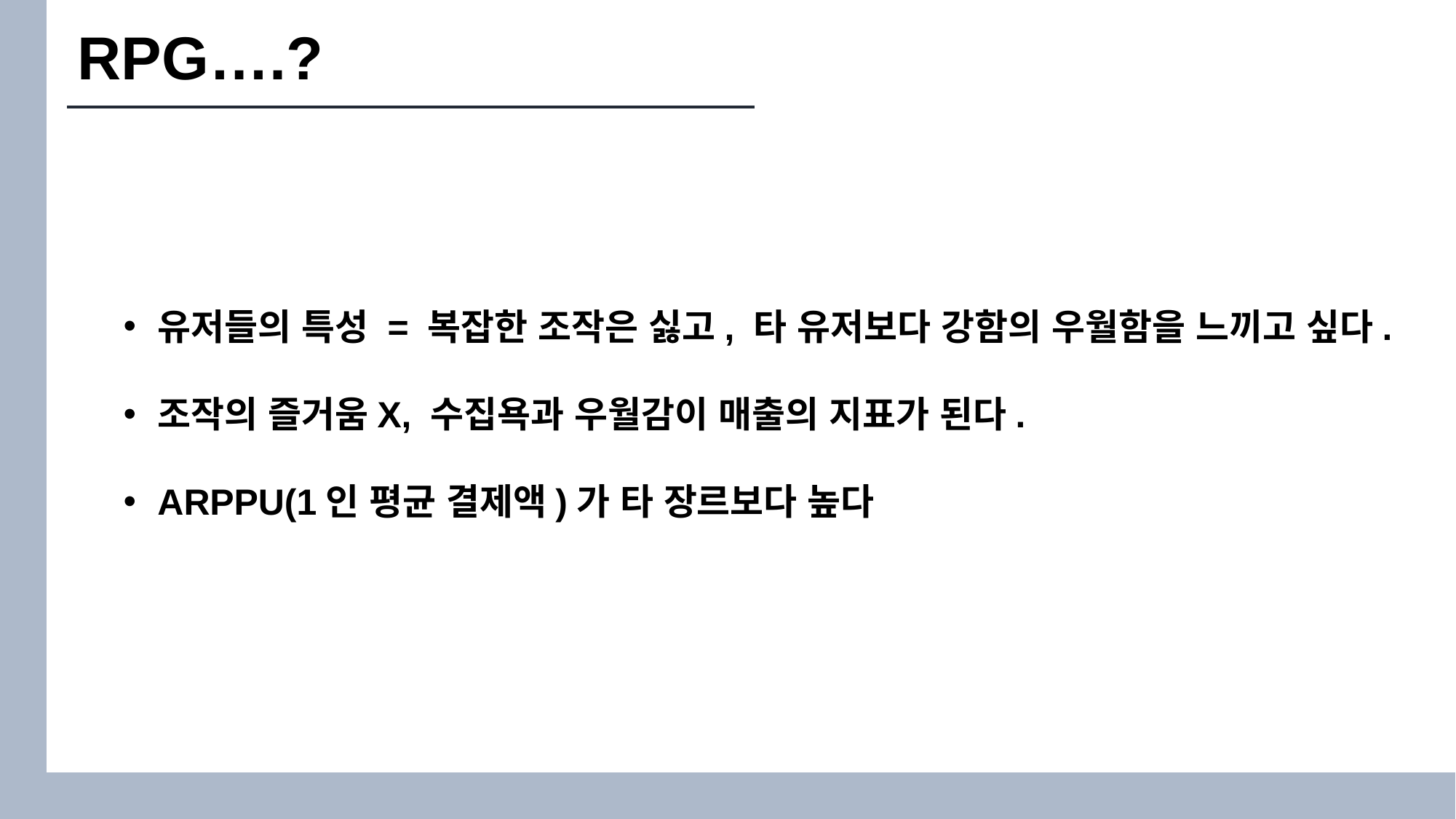

RPG….?

유저들의 특성 = 복잡한 조작은 싫고, 타 유저보다 강함의 우월함을 느끼고 싶다.

조작의 즐거움X, 수집욕과 우월감이 매출의 지표가 된다.

ARPPU(1인 평균 결제액)가 타 장르보다 높다